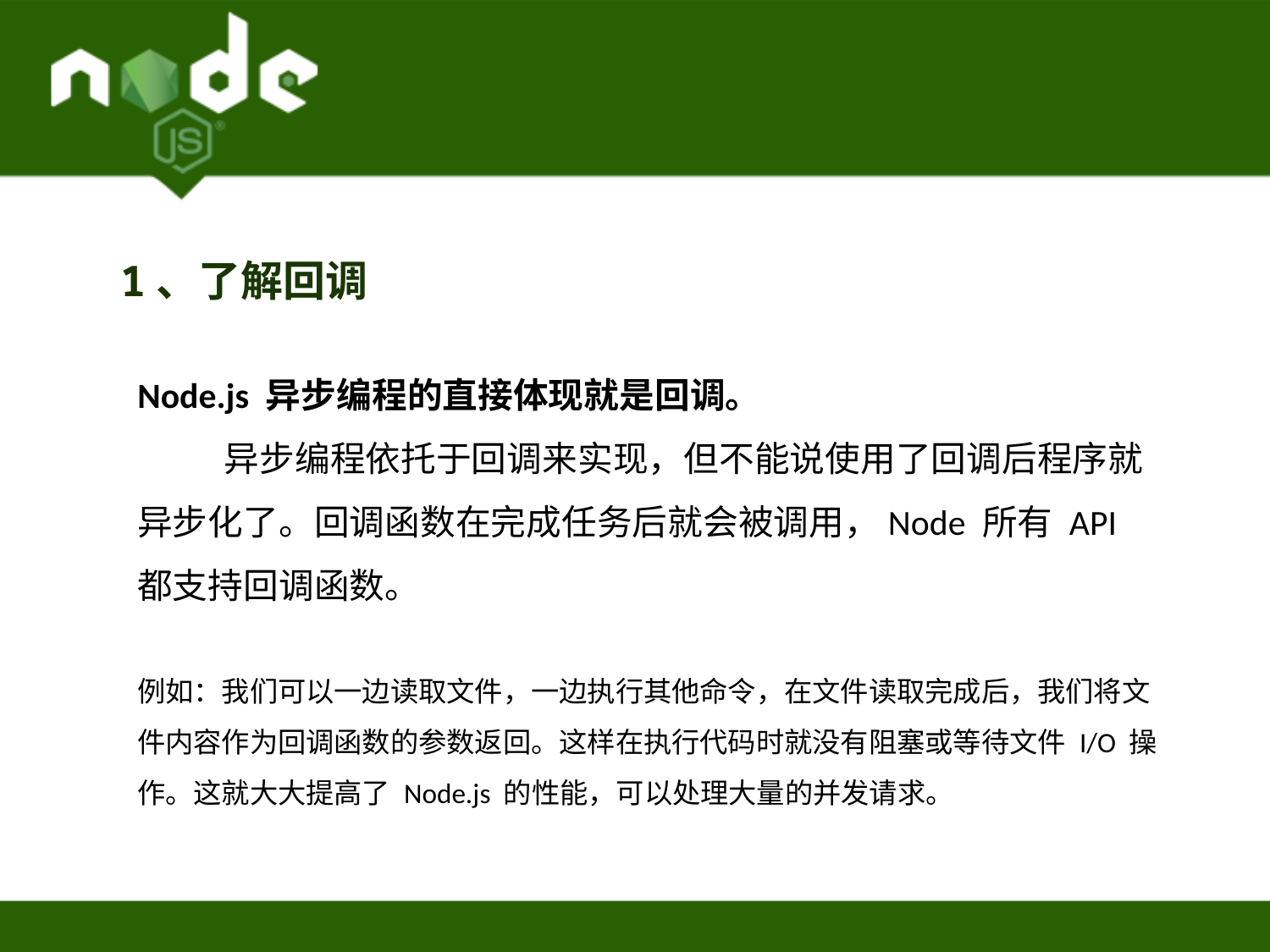

1、了解回调
Node.js 异步编程的直接体现就是回调。
          异步编程依托于回调来实现，但不能说使用了回调后程序就异步化了。回调函数在完成任务后就会被调用，Node 所有 API 都支持回调函数。

例如：我们可以一边读取文件，一边执行其他命令，在文件读取完成后，我们将文件内容作为回调函数的参数返回。这样在执行代码时就没有阻塞或等待文件 I/O 操作。这就大大提高了 Node.js 的性能，可以处理大量的并发请求。